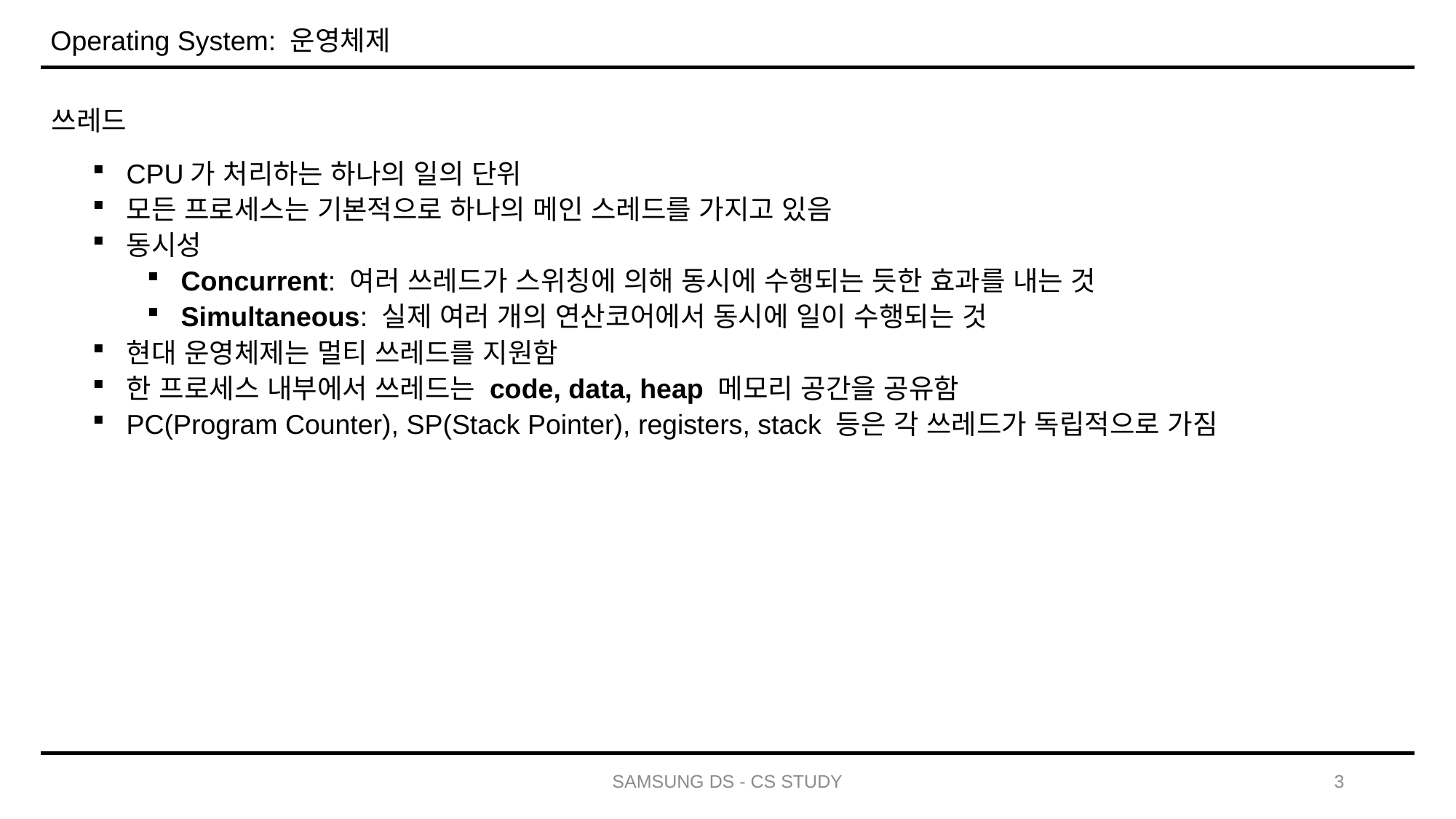

Operating System: 운영체제
쓰레드
CPU가 처리하는 하나의 일의 단위
모든 프로세스는 기본적으로 하나의 메인 스레드를 가지고 있음
동시성
Concurrent: 여러 쓰레드가 스위칭에 의해 동시에 수행되는 듯한 효과를 내는 것
Simultaneous: 실제 여러 개의 연산코어에서 동시에 일이 수행되는 것
현대 운영체제는 멀티 쓰레드를 지원함
한 프로세스 내부에서 쓰레드는 code, data, heap 메모리 공간을 공유함
PC(Program Counter), SP(Stack Pointer), registers, stack 등은 각 쓰레드가 독립적으로 가짐
SAMSUNG DS - CS STUDY
3